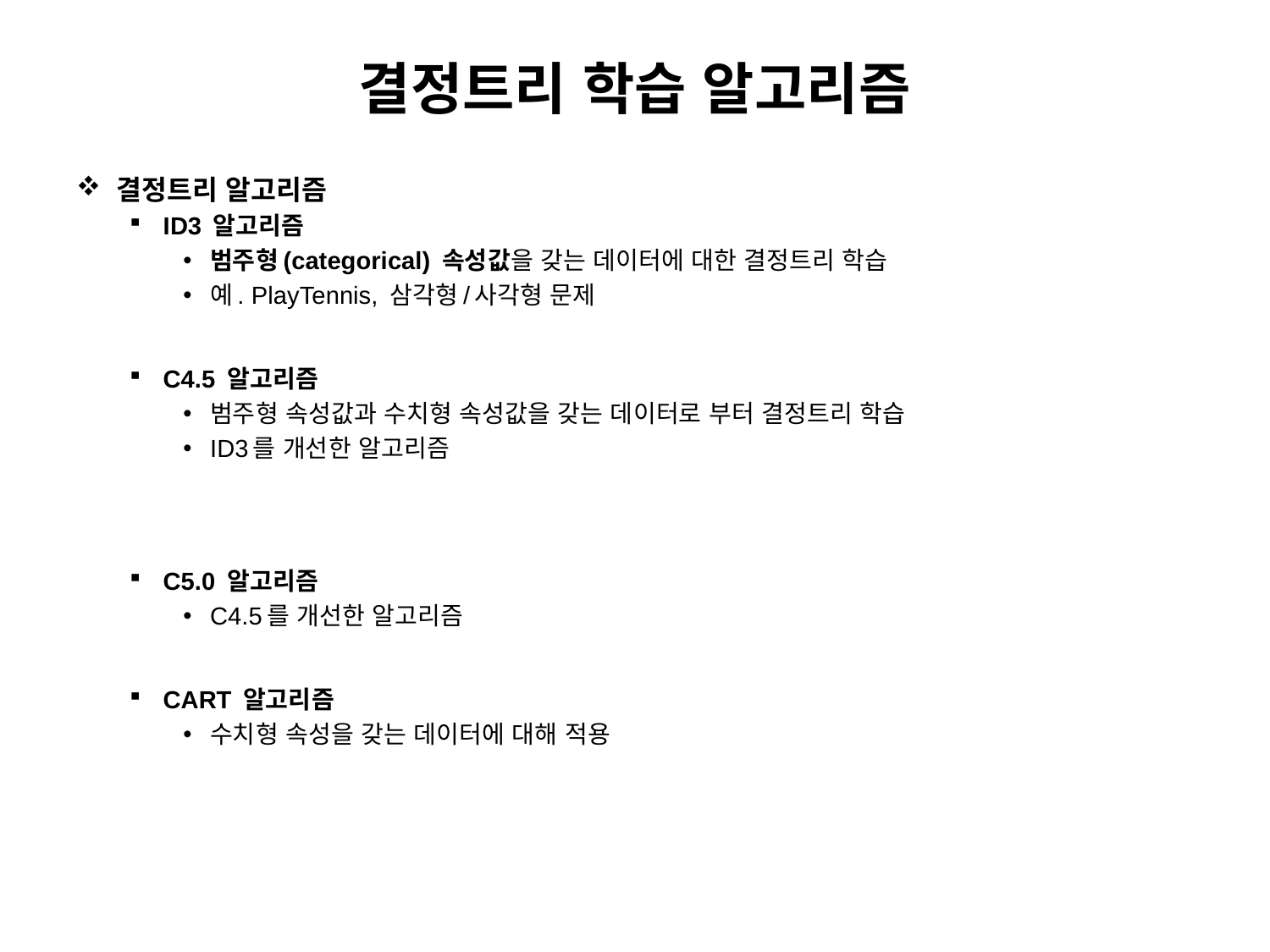

# 결정트리 학습 알고리즘
결정트리 알고리즘
ID3 알고리즘
범주형(categorical) 속성값을 갖는 데이터에 대한 결정트리 학습
예. PlayTennis, 삼각형/사각형 문제

C4.5 알고리즘
범주형 속성값과 수치형 속성값을 갖는 데이터로 부터 결정트리 학습
ID3를 개선한 알고리즘

C5.0 알고리즘
C4.5를 개선한 알고리즘

CART 알고리즘
수치형 속성을 갖는 데이터에 대해 적용